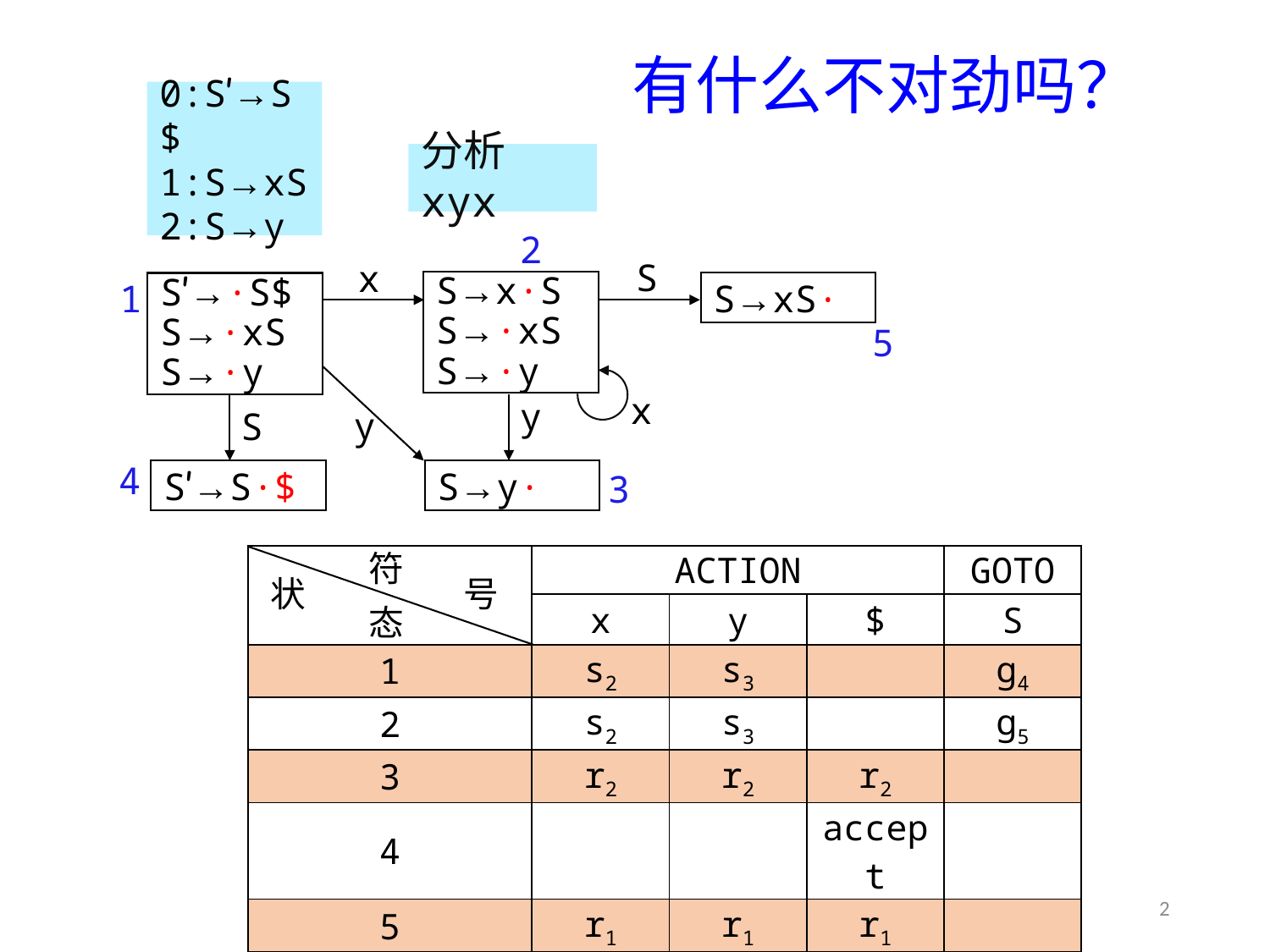

# 有什么不对劲吗？
0:S’→S$
1:S→xS
2:S→y
2
S
x
1
S→x·S
S→·xS
S→·y
S’→·S$
S→·xS
S→·y
S→xS·
5
y
x
S
y
4
3
S’→S·$
S→y·

分析xyx
符
状
号
态
|  | ACTION |  |  | GOTO |
| --- | --- | --- | --- | --- |
|  | x | y | $ | S |
| 1 | s2 | s3 |  | g4 |
| 2 | s2 | s3 |  | g5 |
| 3 | r2 | r2 | r2 |  |
| 4 |  |  | accept |  |
| 5 | r1 | r1 | r1 |  |
2